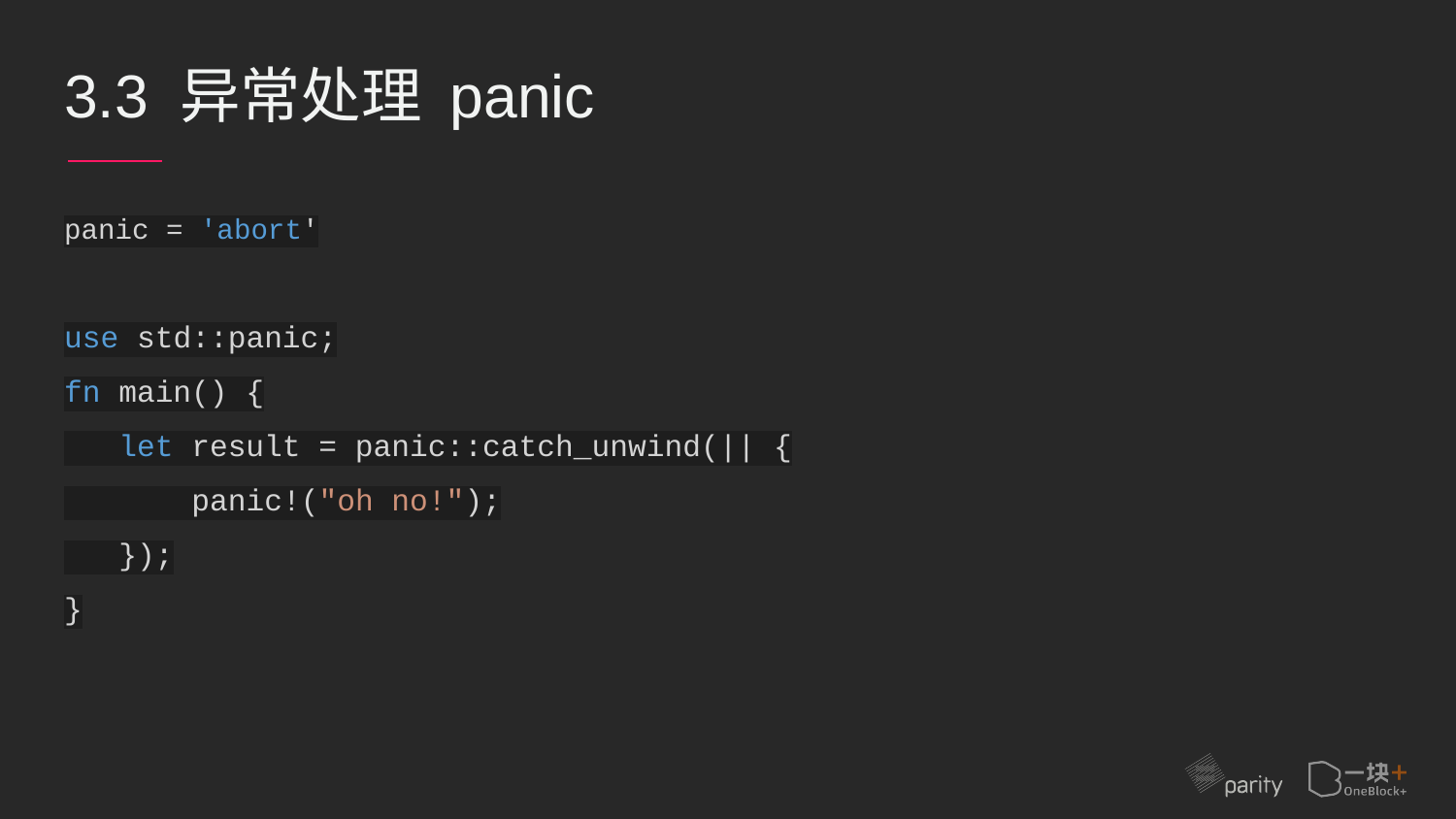

3.3 异常处理 panic
panic = 'abort'

use std::panic;
fn main() {
   let result = panic::catch_unwind(|| {
       panic!("oh no!");
   });
}